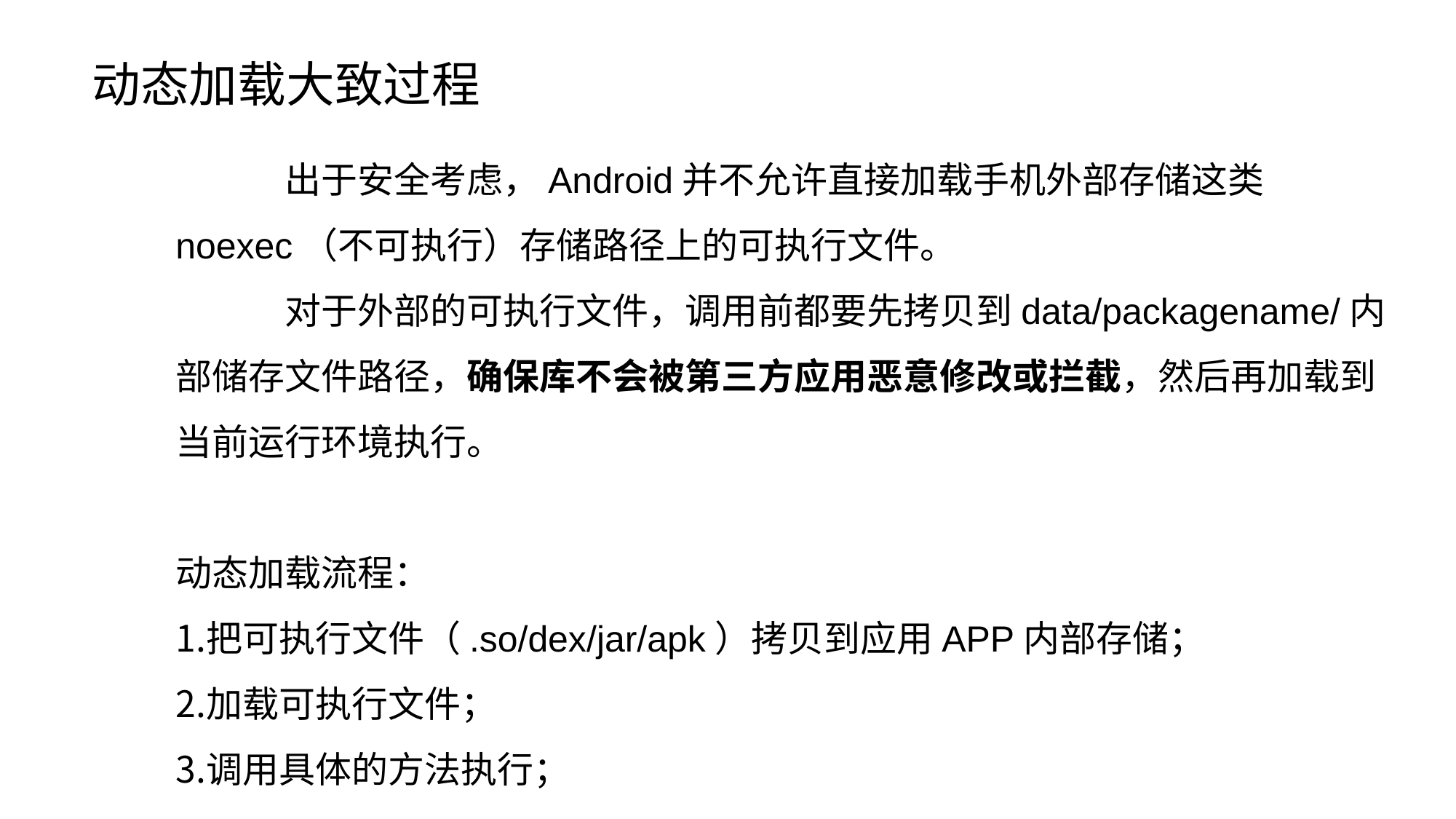

动态加载大致过程
	出于安全考虑，Android并不允许直接加载手机外部存储这类noexec（不可执行）存储路径上的可执行文件。
	对于外部的可执行文件，调用前都要先拷贝到data/packagename/内部储存文件路径，确保库不会被第三方应用恶意修改或拦截，然后再加载到当前运行环境执行。

动态加载流程：
把可执行文件（.so/dex/jar/apk）拷贝到应用APP内部存储；
加载可执行文件；
调用具体的方法执行；